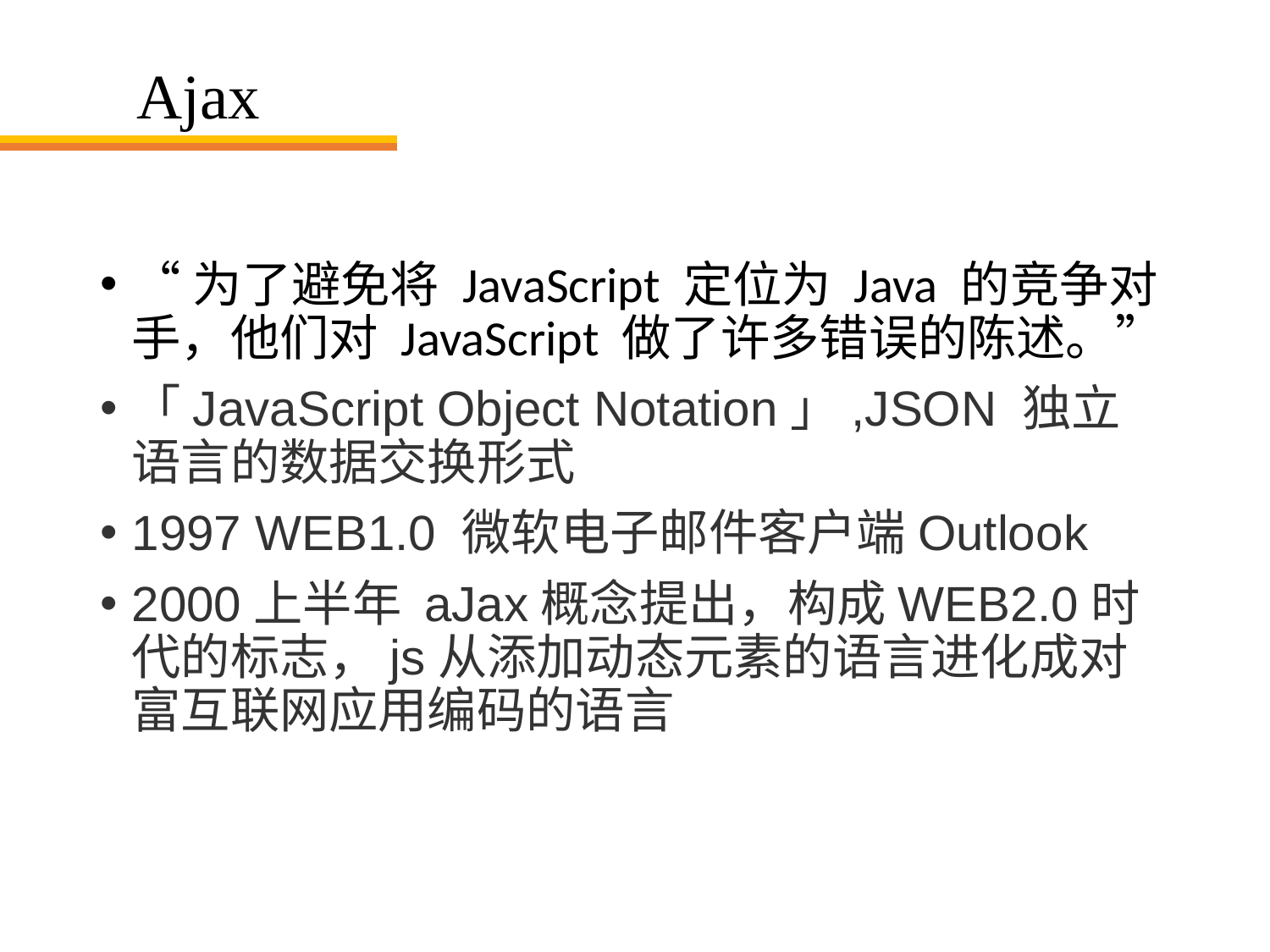

# Ajax
“为了避免将 JavaScript 定位为 Java 的竞争对手，他们对 JavaScript 做了许多错误的陈述。”
「JavaScript Object Notation」,JSON 独立语言的数据交换形式
1997 WEB1.0 微软电子邮件客户端Outlook
2000上半年 aJax概念提出，构成WEB2.0时代的标志，js从添加动态元素的语言进化成对富互联网应用编码的语言